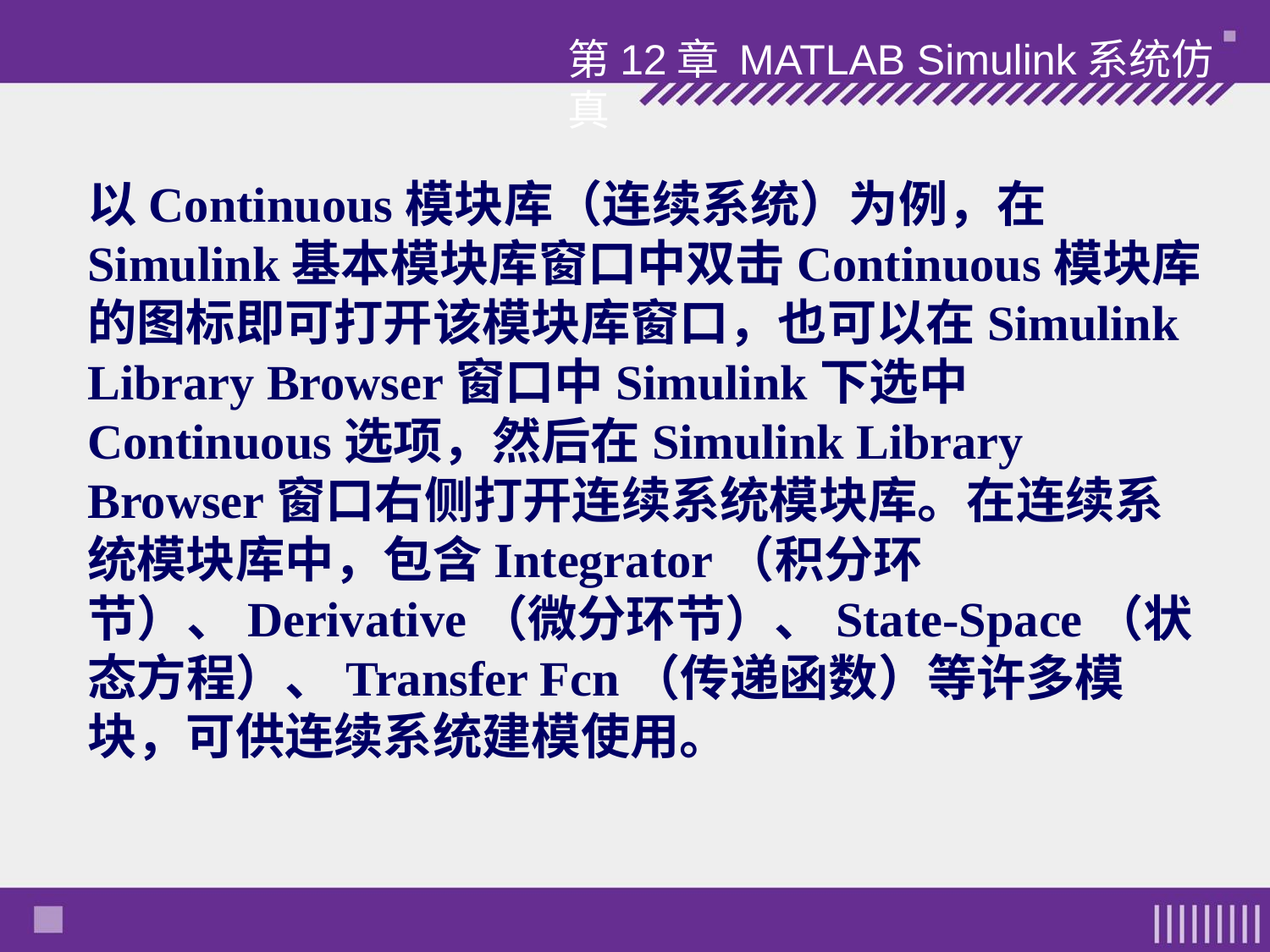

第12章 MATLAB Simulink系统仿真
以Continuous模块库（连续系统）为例，在Simulink基本模块库窗口中双击Continuous模块库的图标即可打开该模块库窗口，也可以在Simulink Library Browser窗口中Simulink下选中Continuous选项，然后在Simulink Library Browser窗口右侧打开连续系统模块库。在连续系统模块库中，包含Integrator（积分环节）、Derivative（微分环节）、State-Space（状态方程）、Transfer Fcn（传递函数）等许多模块，可供连续系统建模使用。